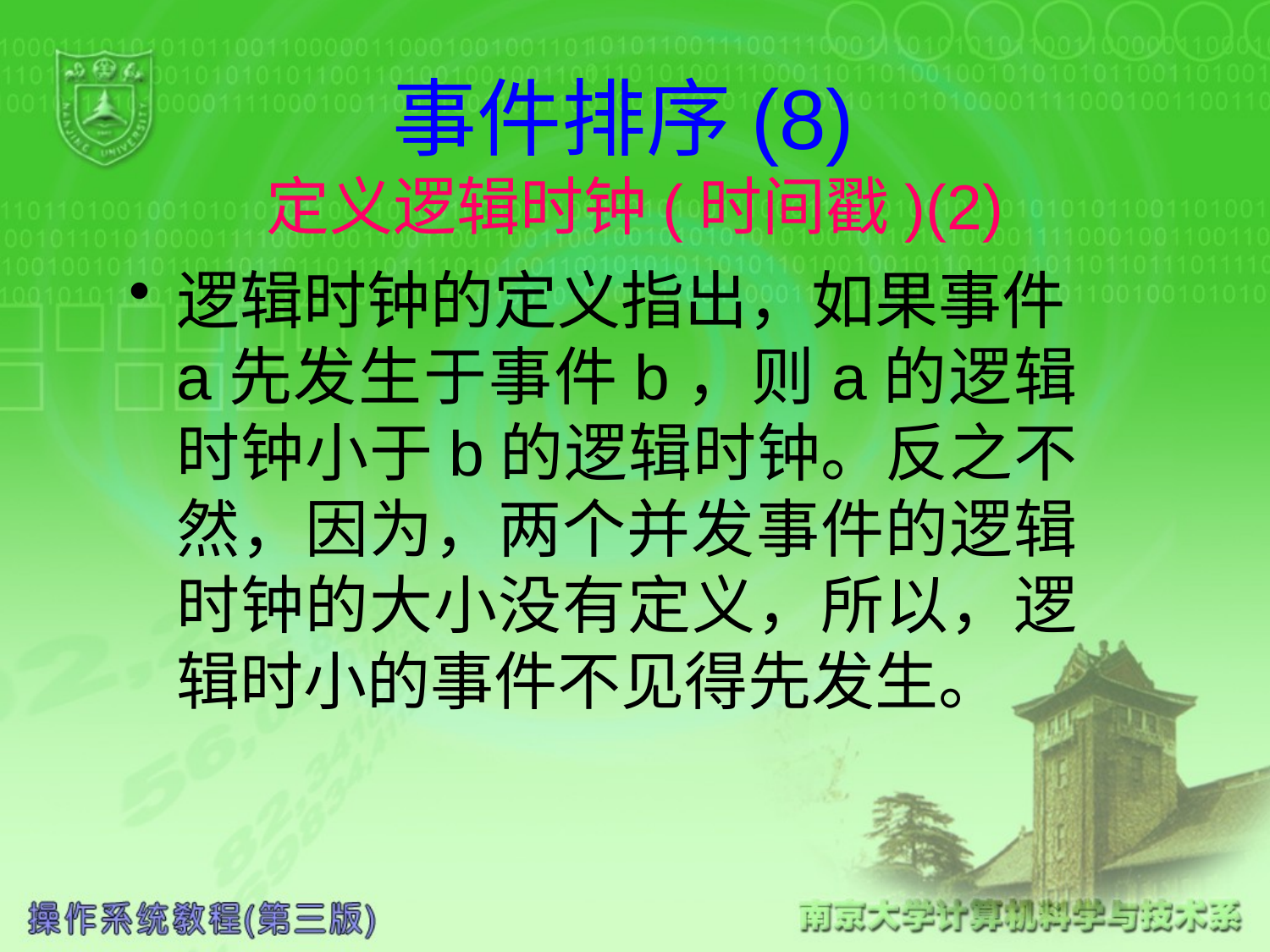

# 事件排序(8) 定义逻辑时钟(时间戳)(2)
逻辑时钟的定义指出，如果事件a先发生于事件b，则a的逻辑时钟小于b的逻辑时钟。反之不然，因为，两个并发事件的逻辑时钟的大小没有定义，所以，逻辑时小的事件不见得先发生。